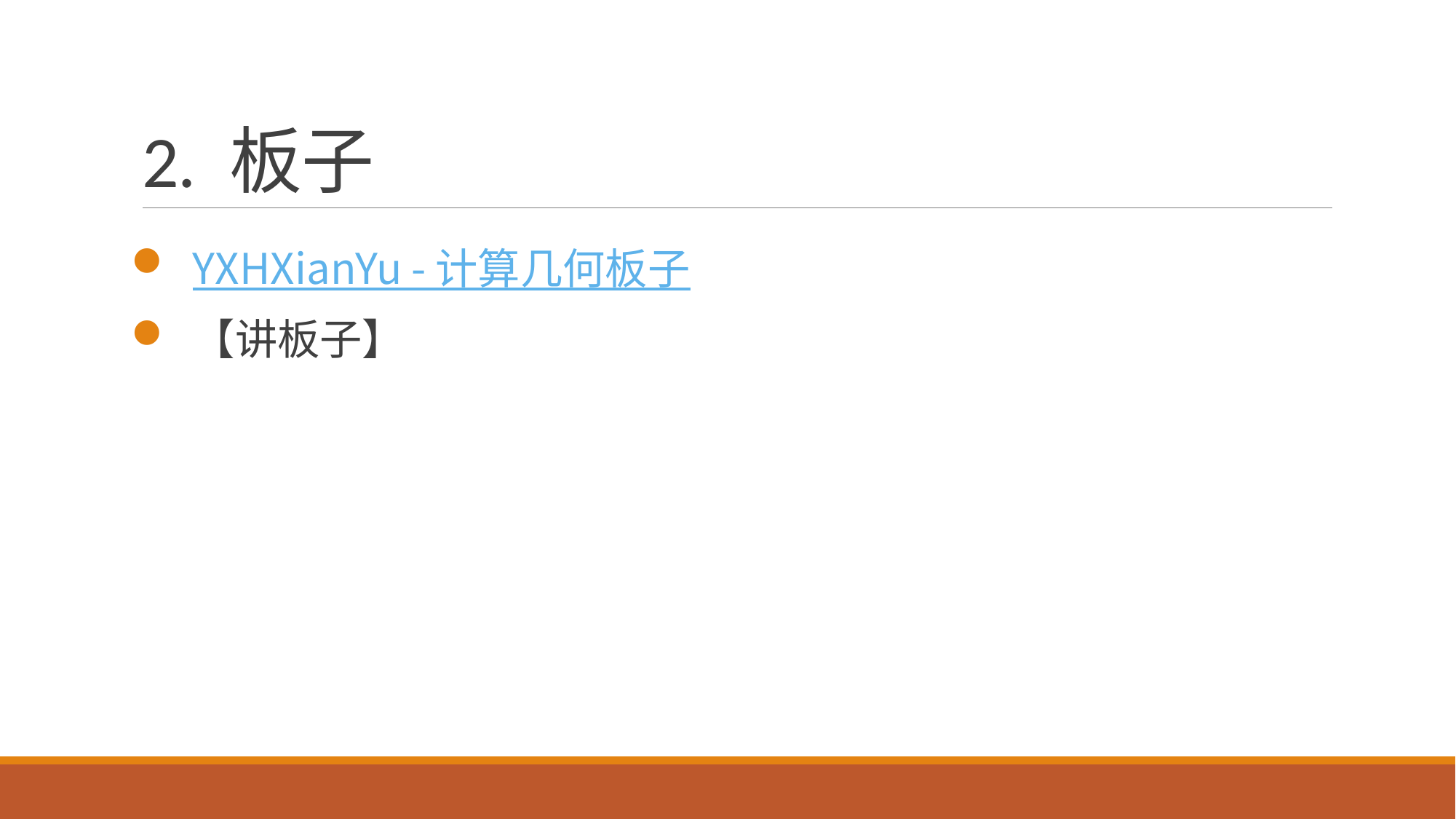

# 2. 板子
 YXHXianYu - 计算几何板子
 【讲板子】